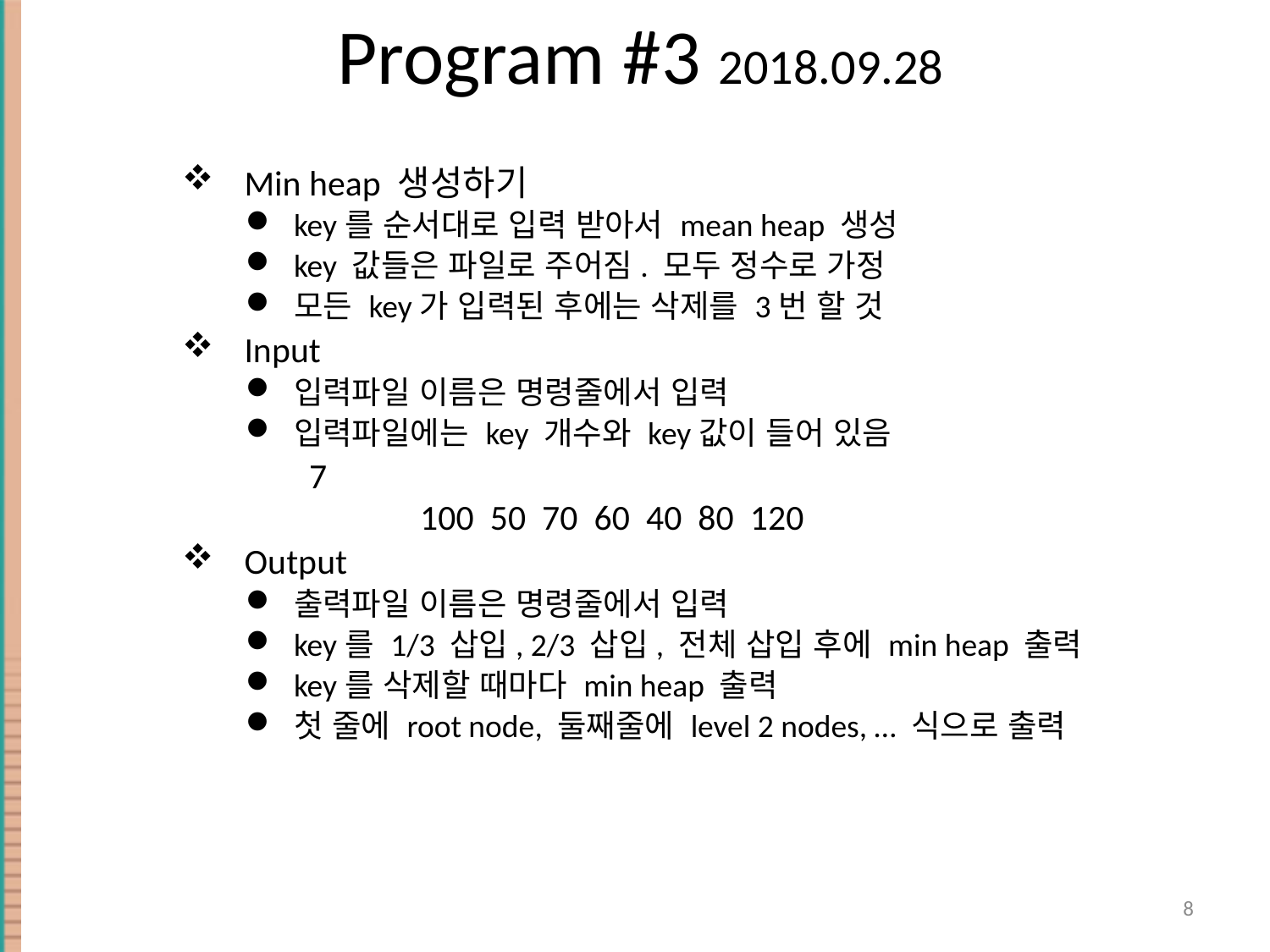

# Program #3 2018.09.28
Min heap 생성하기
key를 순서대로 입력 받아서 mean heap 생성
key 값들은 파일로 주어짐. 모두 정수로 가정
모든 key가 입력된 후에는 삭제를 3번 할 것
Input
입력파일 이름은 명령줄에서 입력
입력파일에는 key 개수와 key값이 들어 있음
 7
	100  50  70  60  40  80  120
Output
출력파일 이름은 명령줄에서 입력
key를 1/3 삽입, 2/3 삽입, 전체 삽입 후에 min heap 출력
key를 삭제할 때마다 min heap 출력
첫 줄에 root node, 둘째줄에 level 2 nodes, … 식으로 출력
8